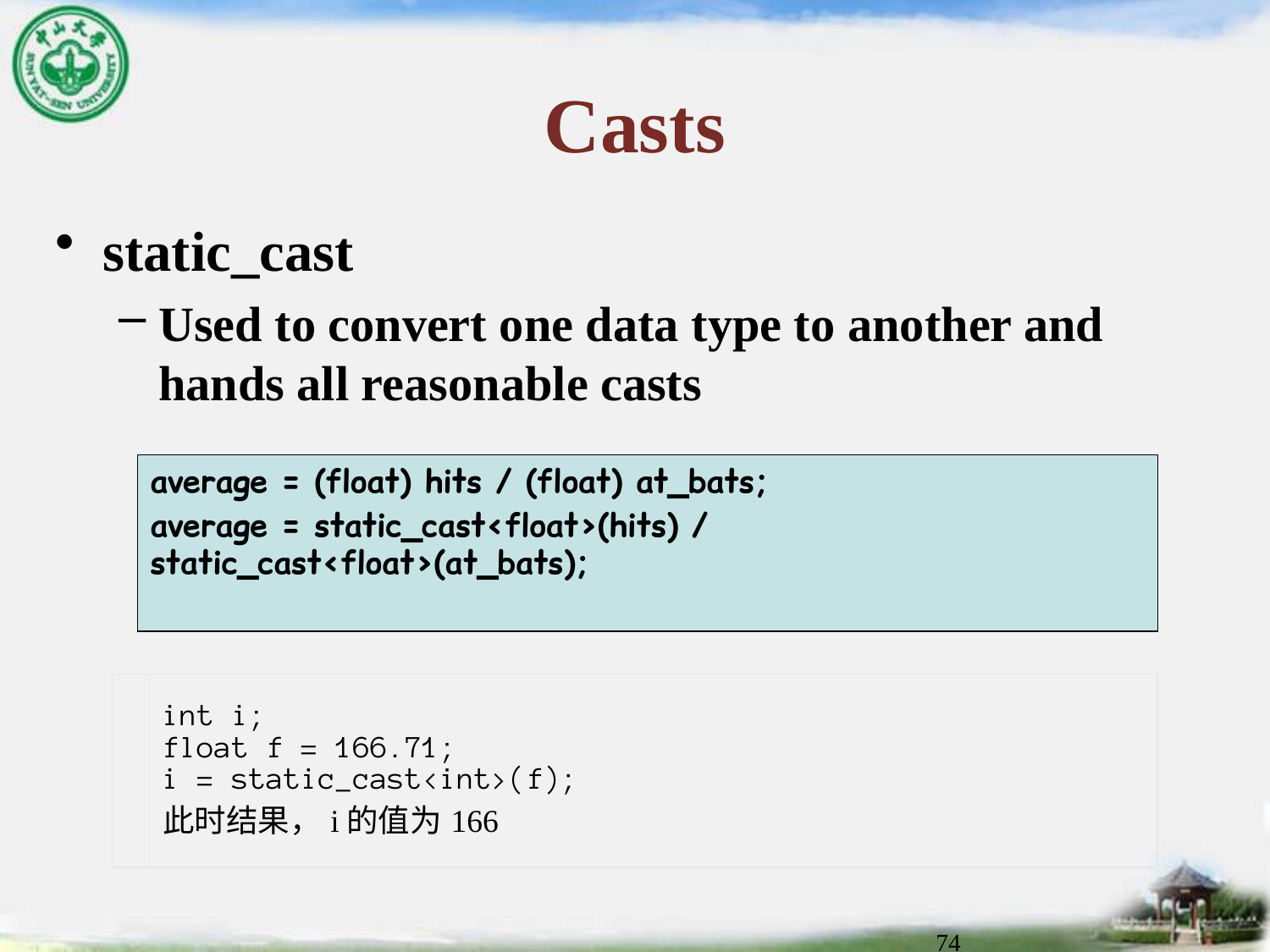

# Casts
static_cast
Used to convert one data type to another and hands all reasonable casts
average = (float) hits / (float) at_bats;
average = static_cast<float>(hits) / static_cast<float>(at_bats);

|  | int i; float f = 166.71; i = static\_cast<int>(f); 此时结果，i的值为166 |
| --- | --- |
74